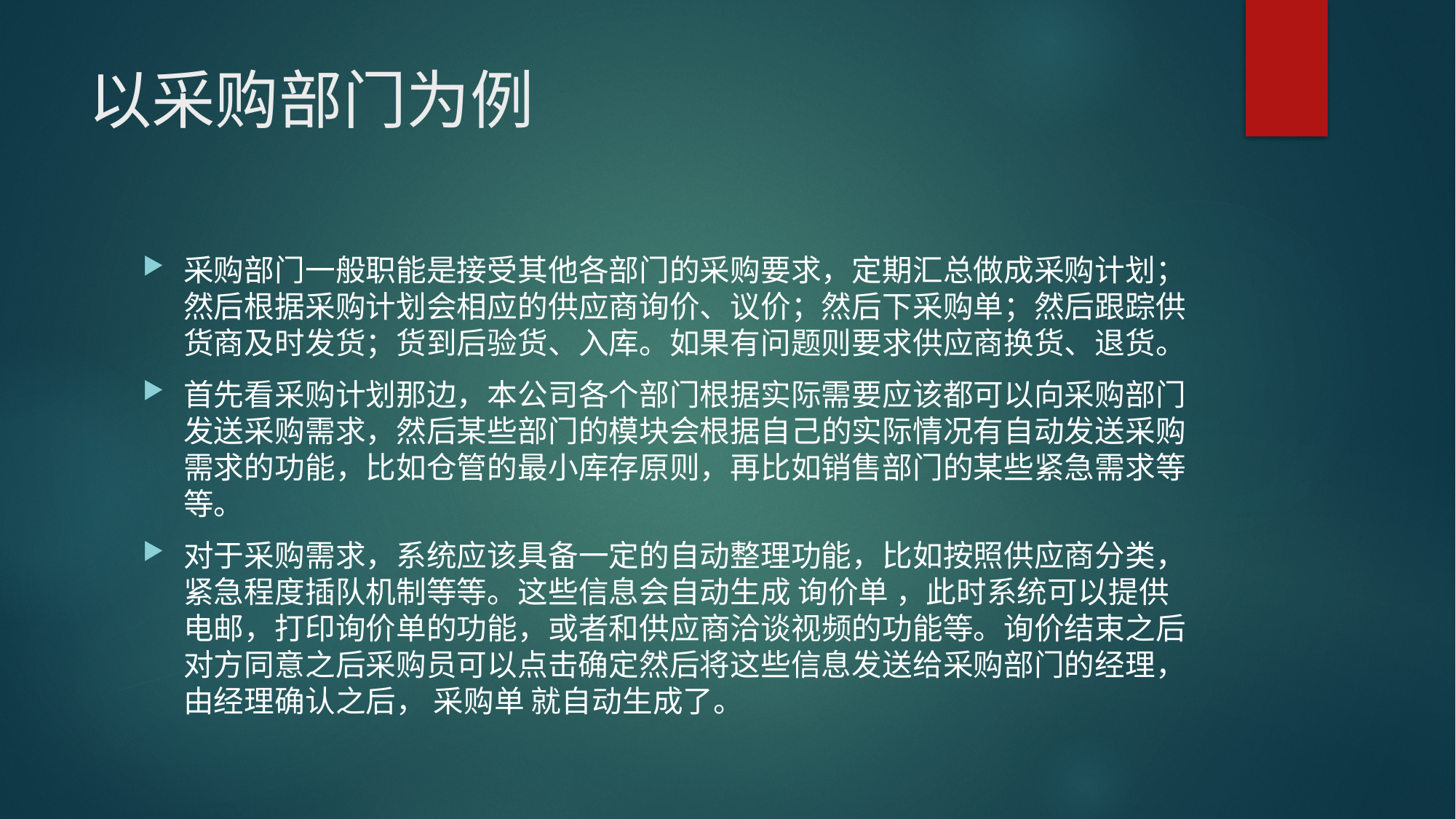

# 以采购部门为例
采购部门一般职能是接受其他各部门的采购要求，定期汇总做成采购计划；然后根据采购计划会相应的供应商询价、议价；然后下采购单；然后跟踪供货商及时发货；货到后验货、入库。如果有问题则要求供应商换货、退货。
首先看采购计划那边，本公司各个部门根据实际需要应该都可以向采购部门发送采购需求，然后某些部门的模块会根据自己的实际情况有自动发送采购需求的功能，比如仓管的最小库存原则，再比如销售部门的某些紧急需求等等。
对于采购需求，系统应该具备一定的自动整理功能，比如按照供应商分类，紧急程度插队机制等等。这些信息会自动生成 询价单 ，此时系统可以提供电邮，打印询价单的功能，或者和供应商洽谈视频的功能等。询价结束之后对方同意之后采购员可以点击确定然后将这些信息发送给采购部门的经理，由经理确认之后， 采购单 就自动生成了。